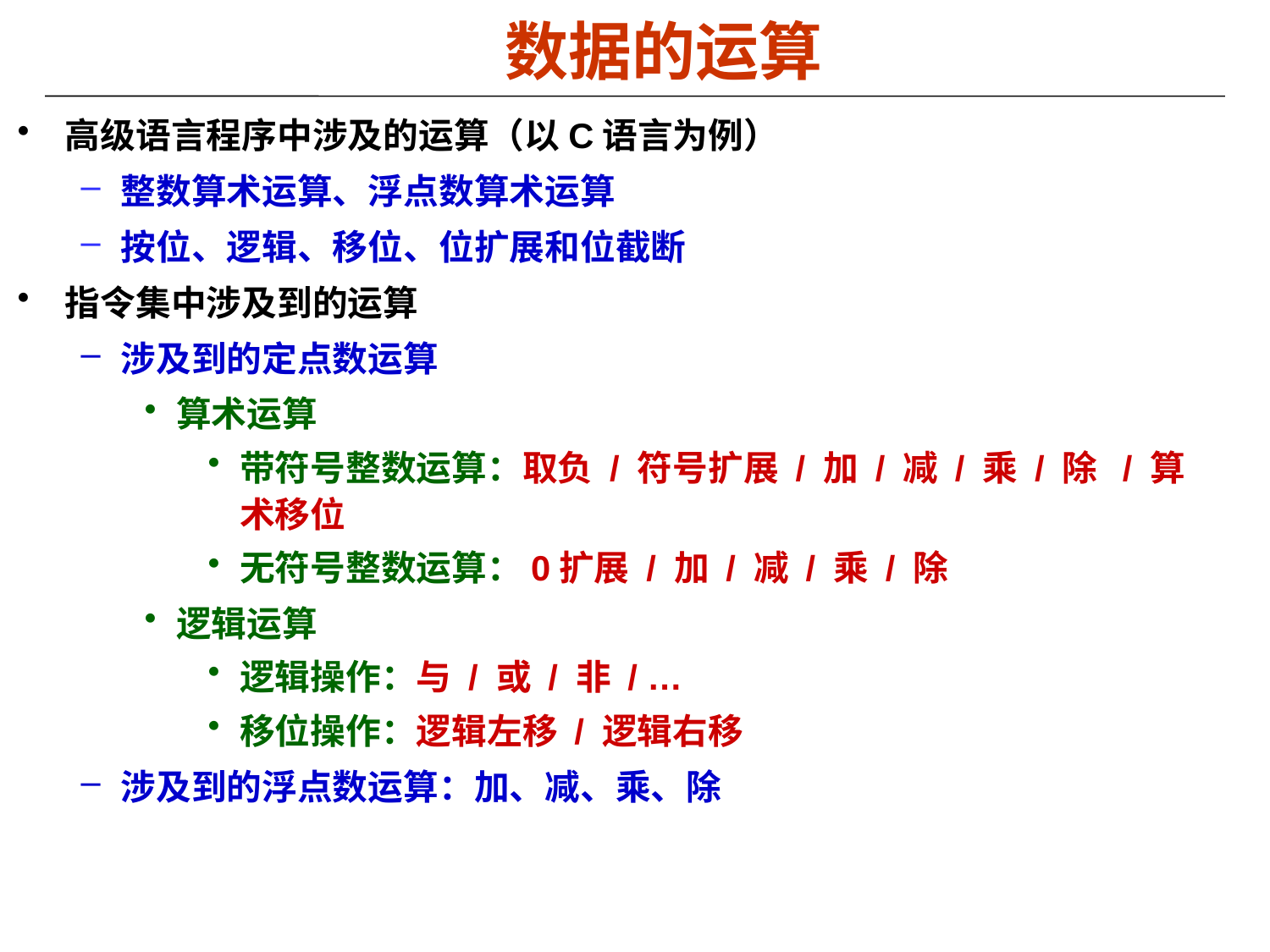

数据的运算
高级语言程序中涉及的运算（以C语言为例）
整数算术运算、浮点数算术运算
按位、逻辑、移位、位扩展和位截断
指令集中涉及到的运算
涉及到的定点数运算
算术运算
带符号整数运算：取负 / 符号扩展 / 加 / 减 / 乘 / 除  / 算术移位
无符号整数运算：0扩展 / 加 / 减 / 乘 / 除
逻辑运算
逻辑操作：与 / 或 / 非 / …
移位操作：逻辑左移 / 逻辑右移
涉及到的浮点数运算：加、减、乘、除